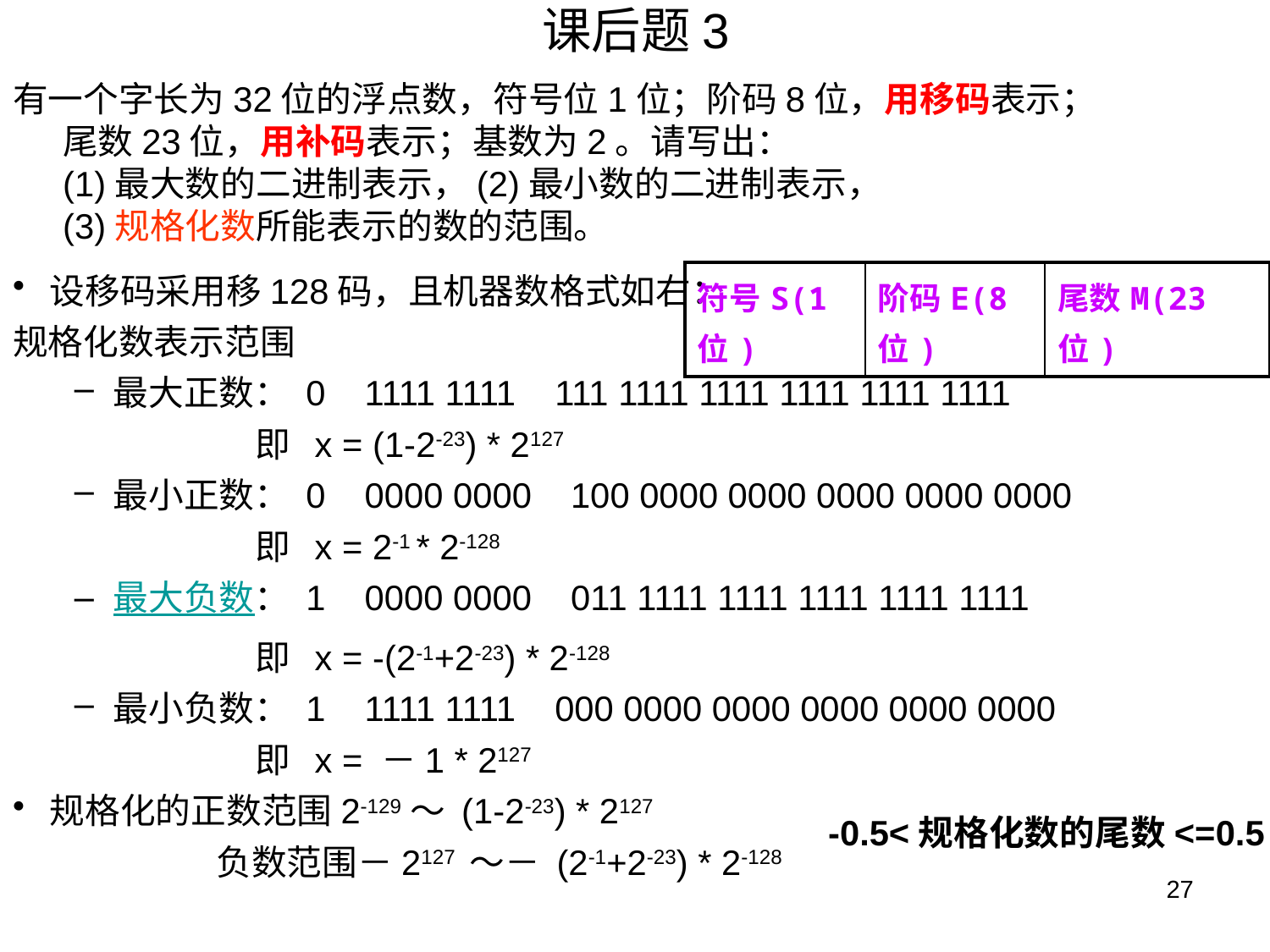

课后题3
# 有一个字长为32位的浮点数，符号位1位；阶码8位，用移码表示； 尾数23位，用补码表示；基数为2。请写出： (1)最大数的二进制表示，(2)最小数的二进制表示， (3)规格化数所能表示的数的范围。
设移码采用移128码，且机器数格式如右：
规格化数表示范围
最大正数： 0    1111 1111    111 1111 1111 1111 1111 1111
                      即  x = (1-2-23) * 2127
最小正数： 0    0000 0000    100 0000 0000 0000 0000 0000
                      即  x = 2-1 * 2-128
最大负数： 1    0000 0000    011 1111 1111 1111 1111 1111
                      即  x = -(2-1+2-23) * 2-128
最小负数： 1    1111 1111    000 0000 0000 0000 0000 0000
                      即  x = －1 * 2127
规格化的正数范围2-129～ (1-2-23) * 2127
		    负数范围－2127 ～－ (2-1+2-23) * 2-128
| 符号S(1位) | 阶码E(8位) | 尾数M(23位) |
| --- | --- | --- |
-0.5<规格化数的尾数<=0.5
27